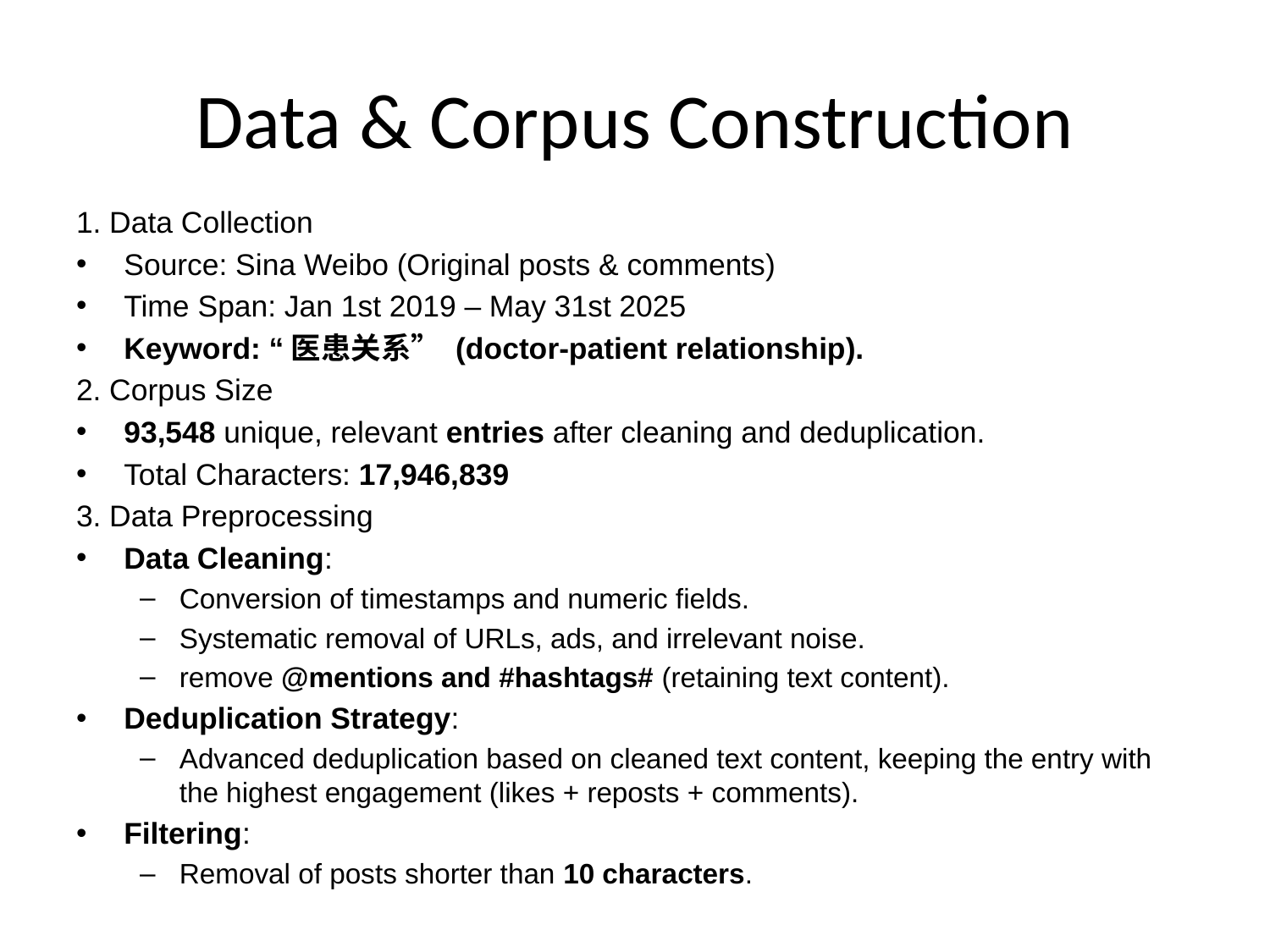

# Data & Corpus Construction
1. Data Collection
Source: Sina Weibo (Original posts & comments)
Time Span: Jan 1st 2019 – May 31st 2025
Keyword: “医患关系” (doctor-patient relationship).
2. Corpus Size
93,548 unique, relevant entries after cleaning and deduplication.
Total Characters: 17,946,839
3. Data Preprocessing
Data Cleaning:
Conversion of timestamps and numeric fields.
Systematic removal of URLs, ads, and irrelevant noise.
remove @mentions and #hashtags# (retaining text content).
Deduplication Strategy:
Advanced deduplication based on cleaned text content, keeping the entry with the highest engagement (likes + reposts + comments).
Filtering:
Removal of posts shorter than 10 characters.